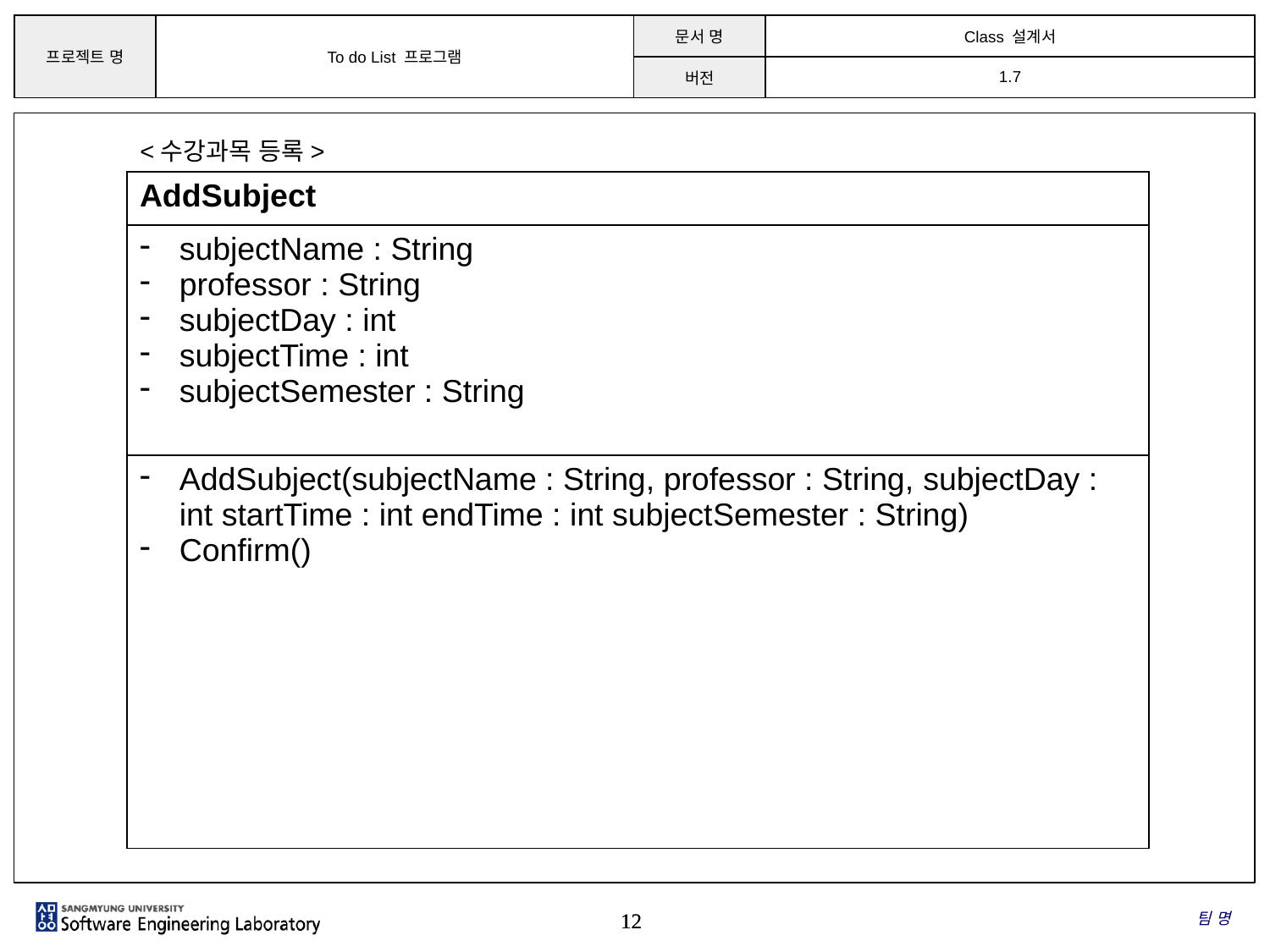

<수강과목 등록>
| AddSubject |
| --- |
| subjectName : String professor : String subjectDay : int subjectTime : int subjectSemester : String |
| AddSubject(subjectName : String, professor : String, subjectDay : int startTime : int endTime : int subjectSemester : String) Confirm() |
팀 명